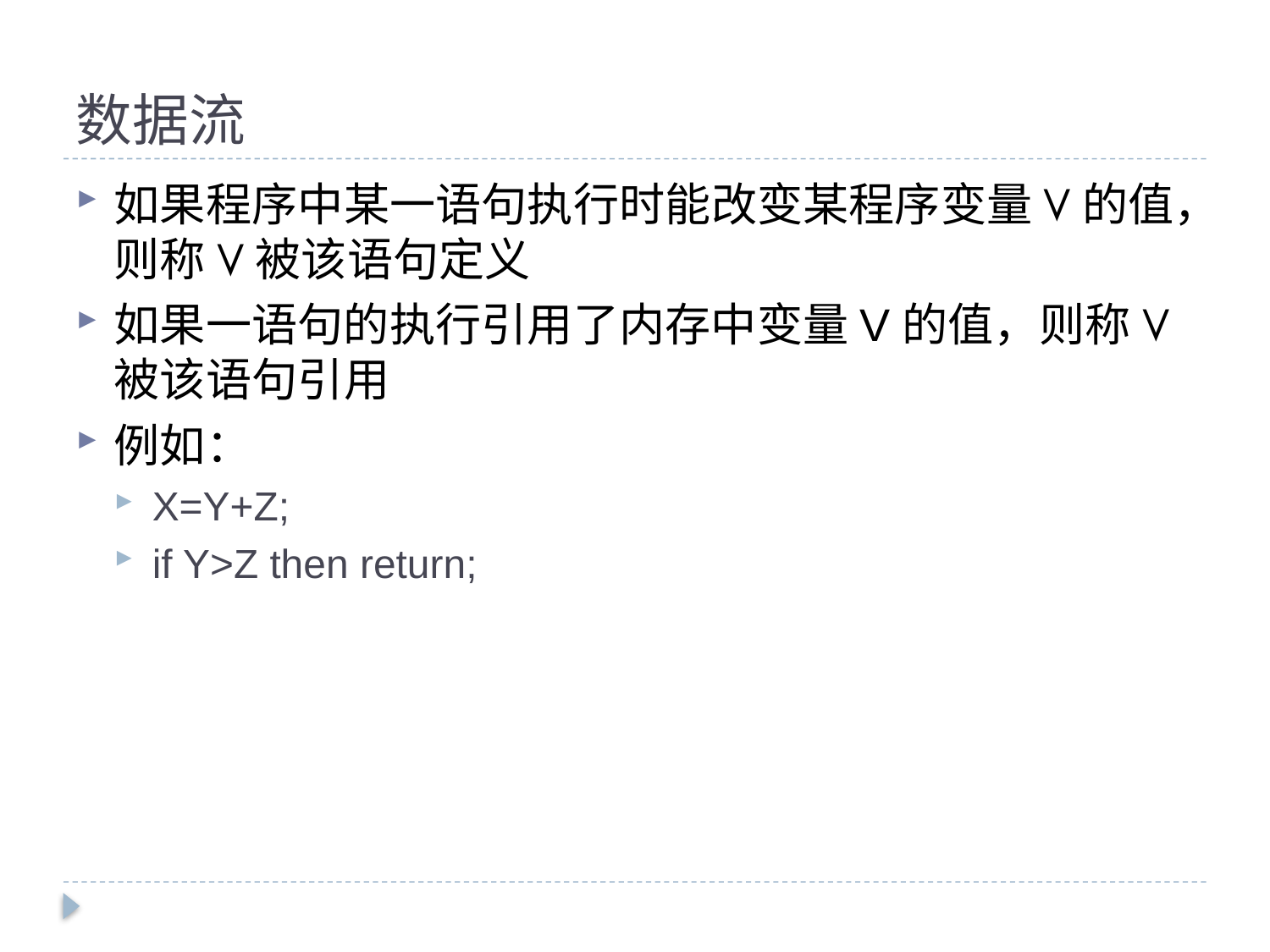

# 数据流
如果程序中某一语句执行时能改变某程序变量V的值，则称V被该语句定义
如果一语句的执行引用了内存中变量V的值，则称V被该语句引用
例如：
X=Y+Z;
if Y>Z then return;